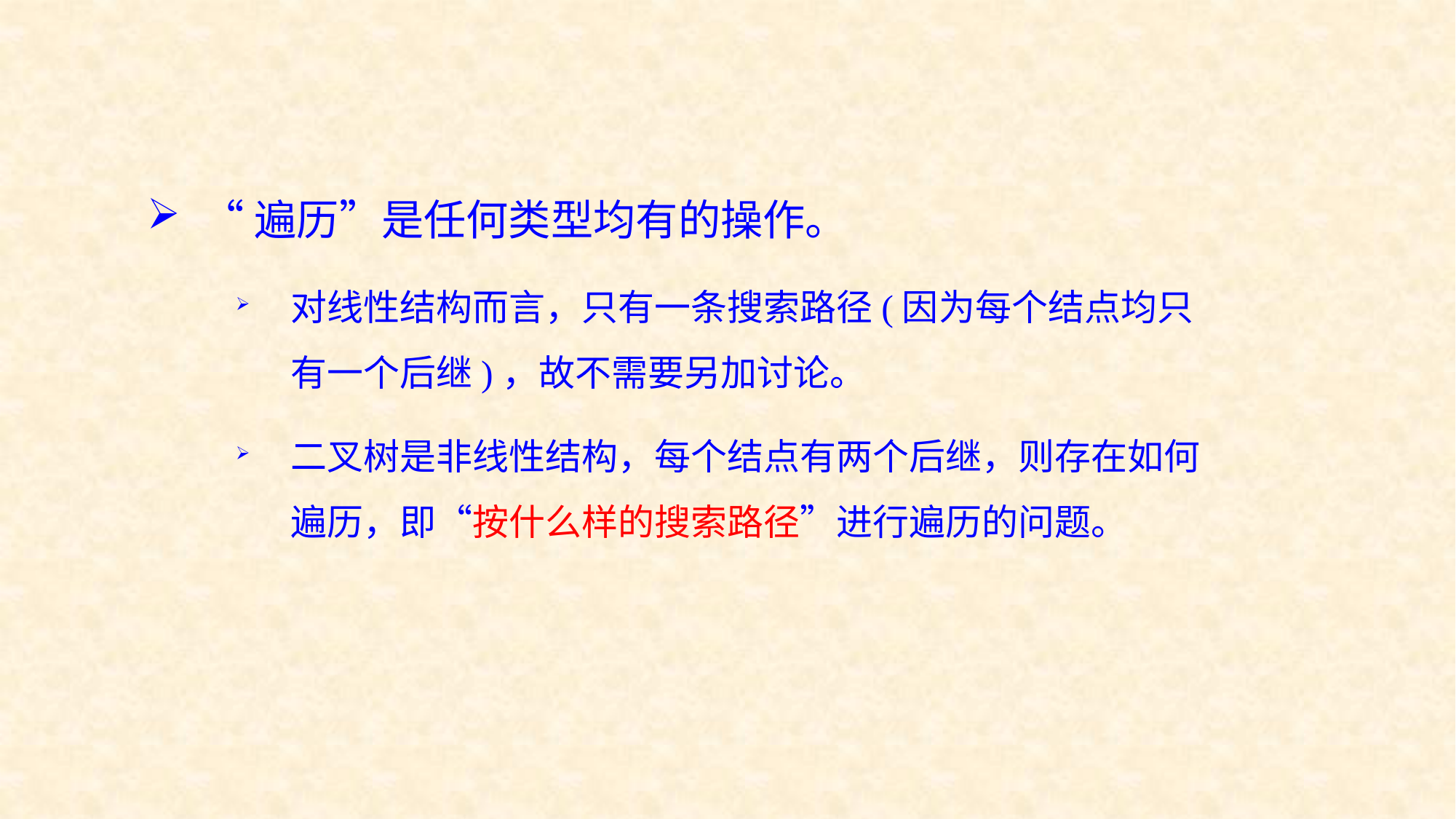

“遍历”是任何类型均有的操作。
对线性结构而言，只有一条搜索路径(因为每个结点均只有一个后继)，故不需要另加讨论。
二叉树是非线性结构，每个结点有两个后继，则存在如何遍历，即“按什么样的搜索路径”进行遍历的问题。